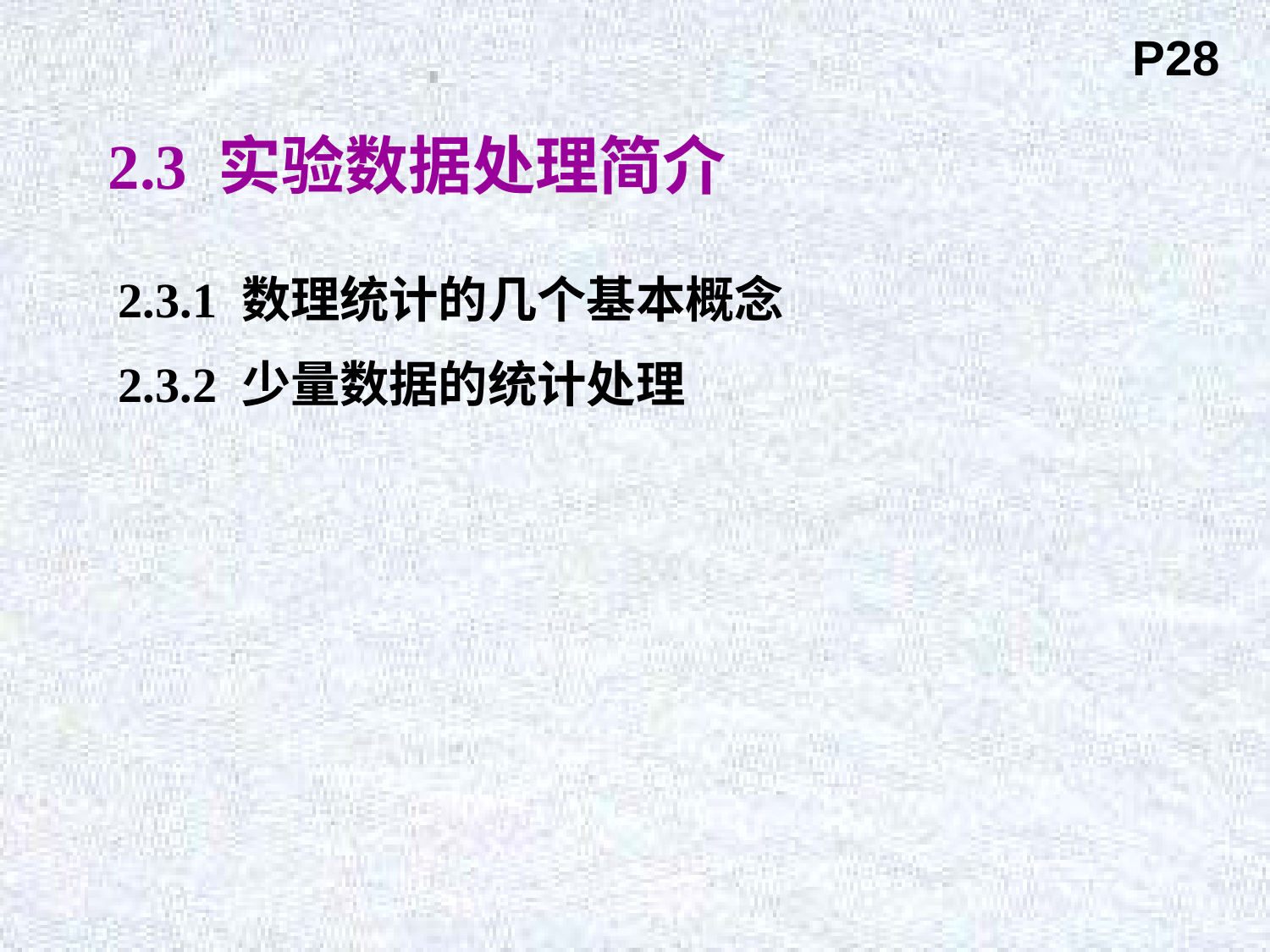

2.3 实验数据处理简介
P28
2.3.1 数理统计的几个基本概念
2.3.2 少量数据的统计处理